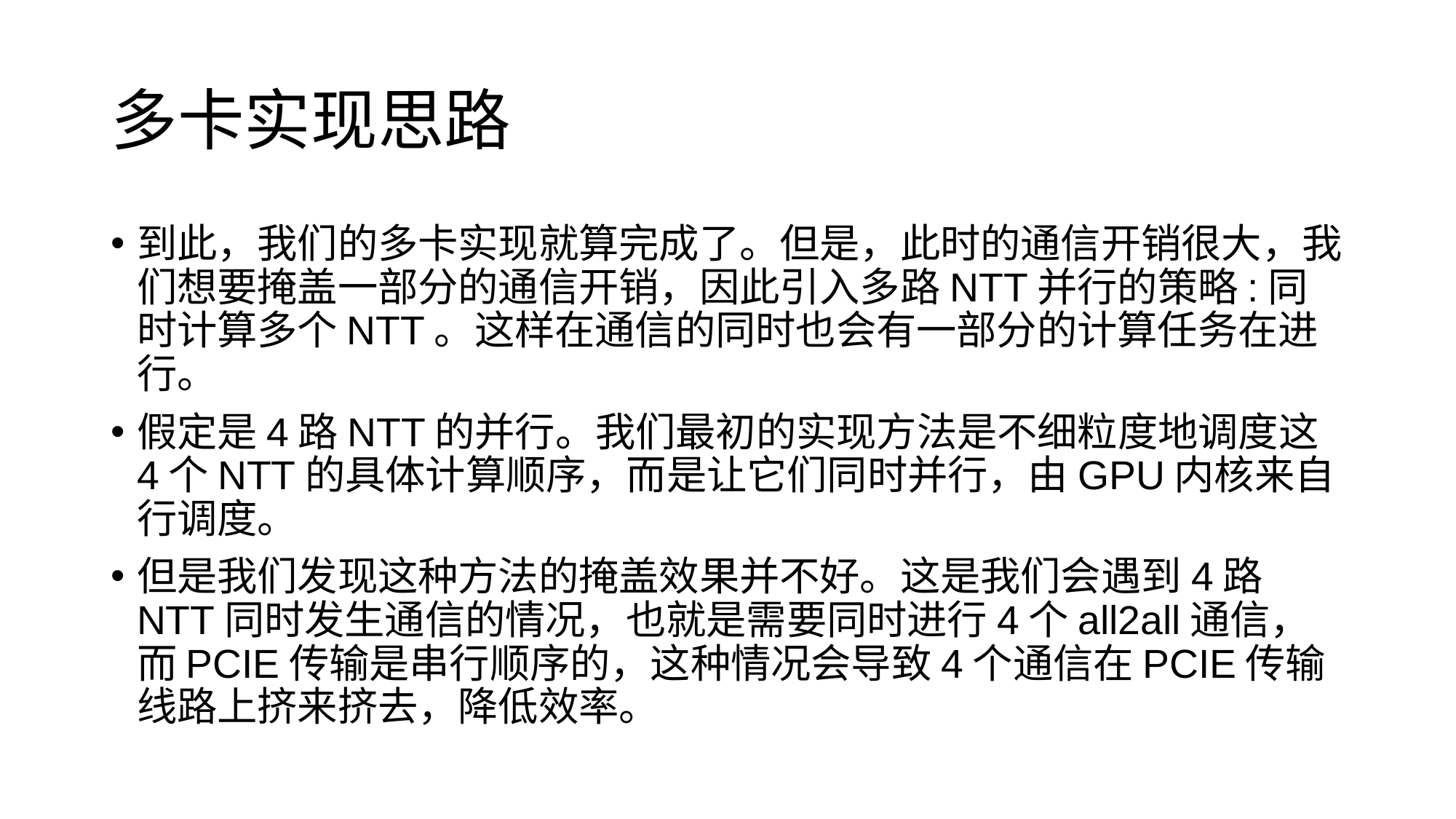

# 多卡实现思路
到此，我们的多卡实现就算完成了。但是，此时的通信开销很大，我们想要掩盖一部分的通信开销，因此引入多路NTT并行的策略:同时计算多个NTT。这样在通信的同时也会有一部分的计算任务在进行。
假定是4路NTT的并行。我们最初的实现方法是不细粒度地调度这4个NTT的具体计算顺序，而是让它们同时并行，由GPU内核来自行调度。
但是我们发现这种方法的掩盖效果并不好。这是我们会遇到4路NTT同时发生通信的情况，也就是需要同时进行4个all2all通信，而PCIE传输是串行顺序的，这种情况会导致4个通信在PCIE传输线路上挤来挤去，降低效率。